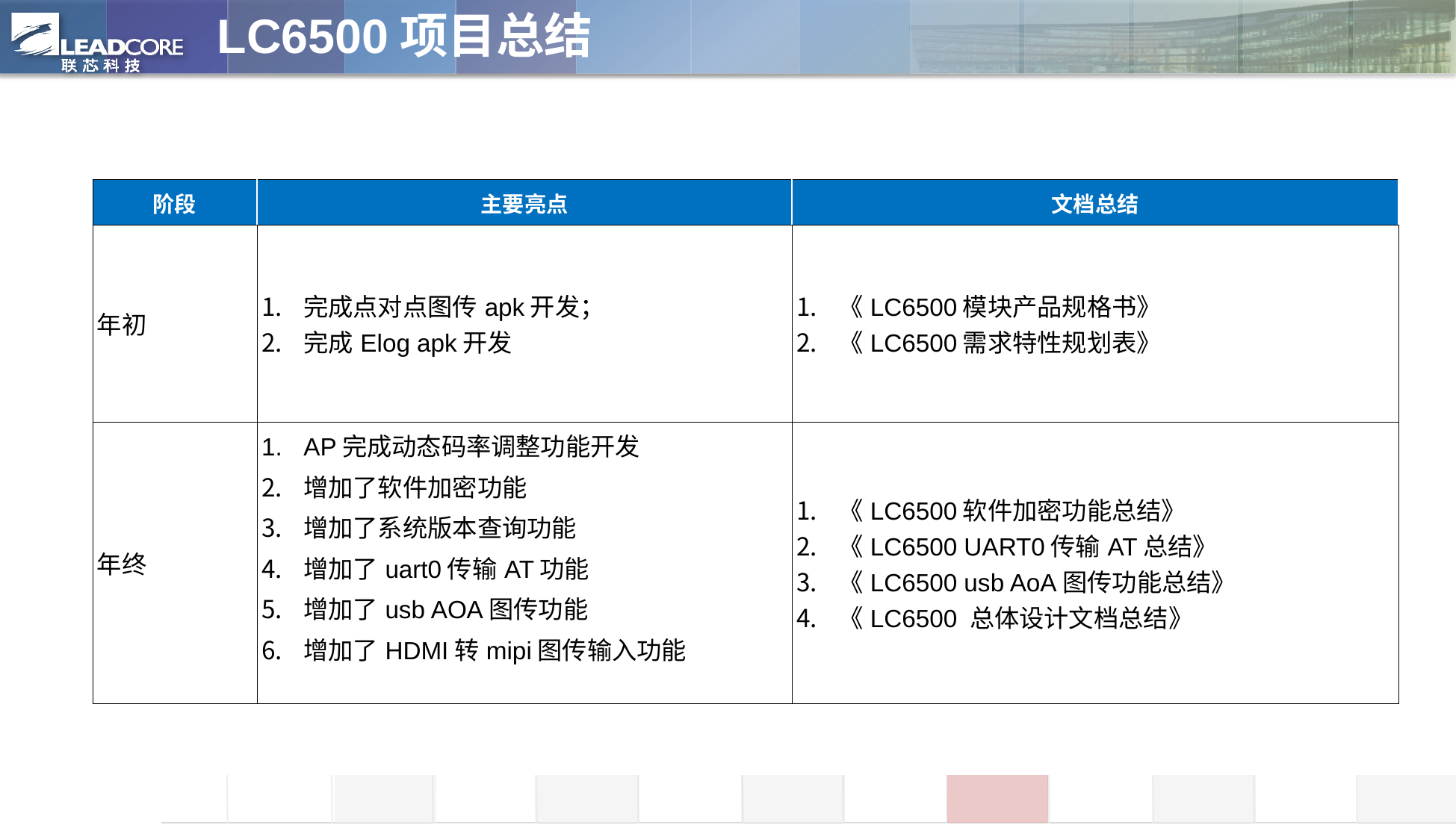

LC6500项目总结
| 阶段 | 主要亮点 | 文档总结 |
| --- | --- | --- |
| 年初 | 完成点对点图传apk开发； 完成Elog apk开发 | 《LC6500模块产品规格书》 《LC6500需求特性规划表》 |
| 年终 | AP完成动态码率调整功能开发 增加了软件加密功能 增加了系统版本查询功能 增加了uart0传输AT功能 增加了usb AOA图传功能 增加了HDMI转mipi图传输入功能 | 《LC6500软件加密功能总结》 《LC6500 UART0传输AT总结》 《LC6500 usb AoA图传功能总结》 《LC6500 总体设计文档总结》 |